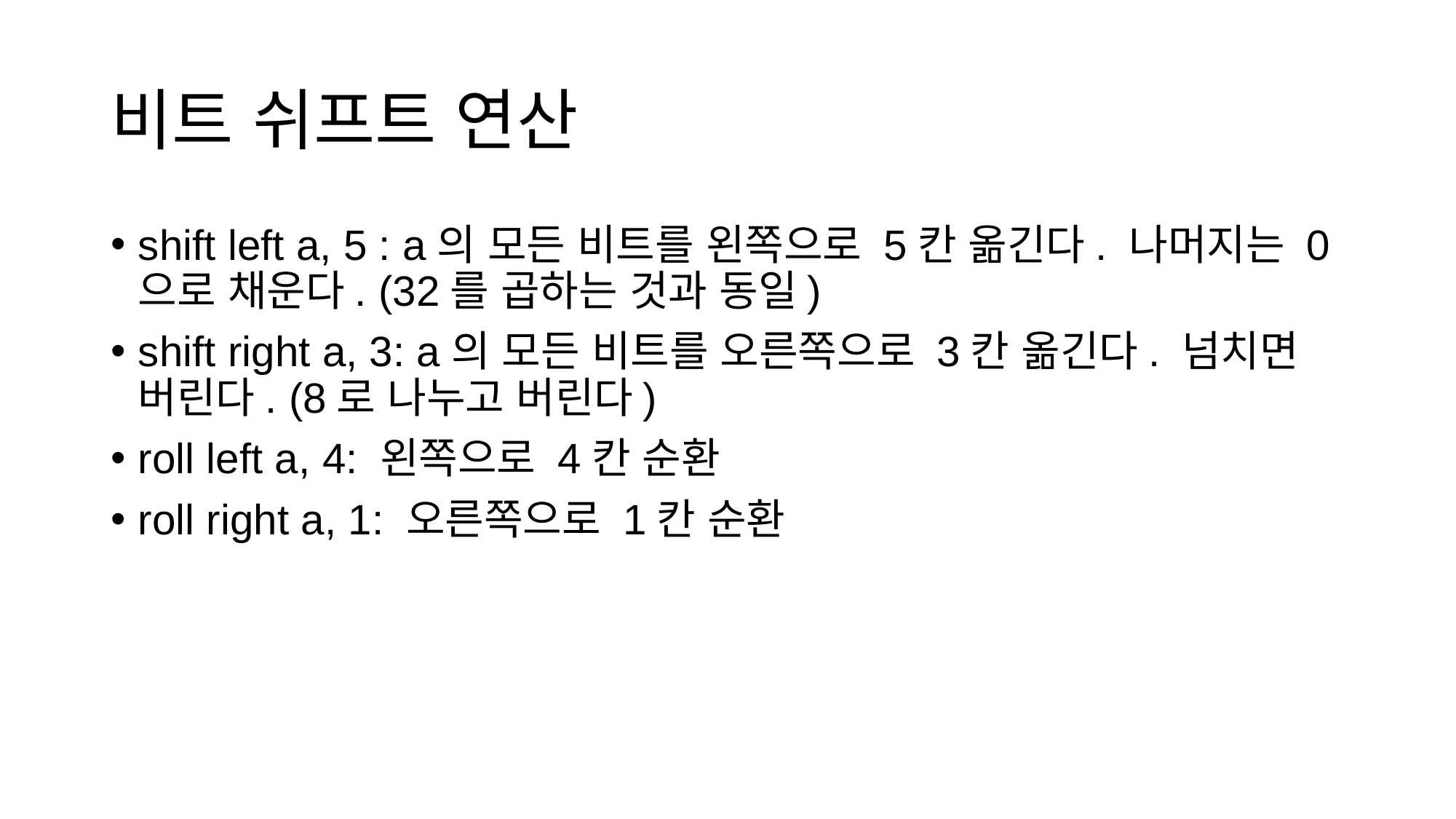

# 비트 쉬프트 연산
shift left a, 5 : a의 모든 비트를 왼쪽으로 5칸 옮긴다. 나머지는 0으로 채운다. (32를 곱하는 것과 동일)
shift right a, 3: a의 모든 비트를 오른쪽으로 3칸 옮긴다. 넘치면 버린다. (8로 나누고 버린다)
roll left a, 4: 왼쪽으로 4칸 순환
roll right a, 1: 오른쪽으로 1칸 순환